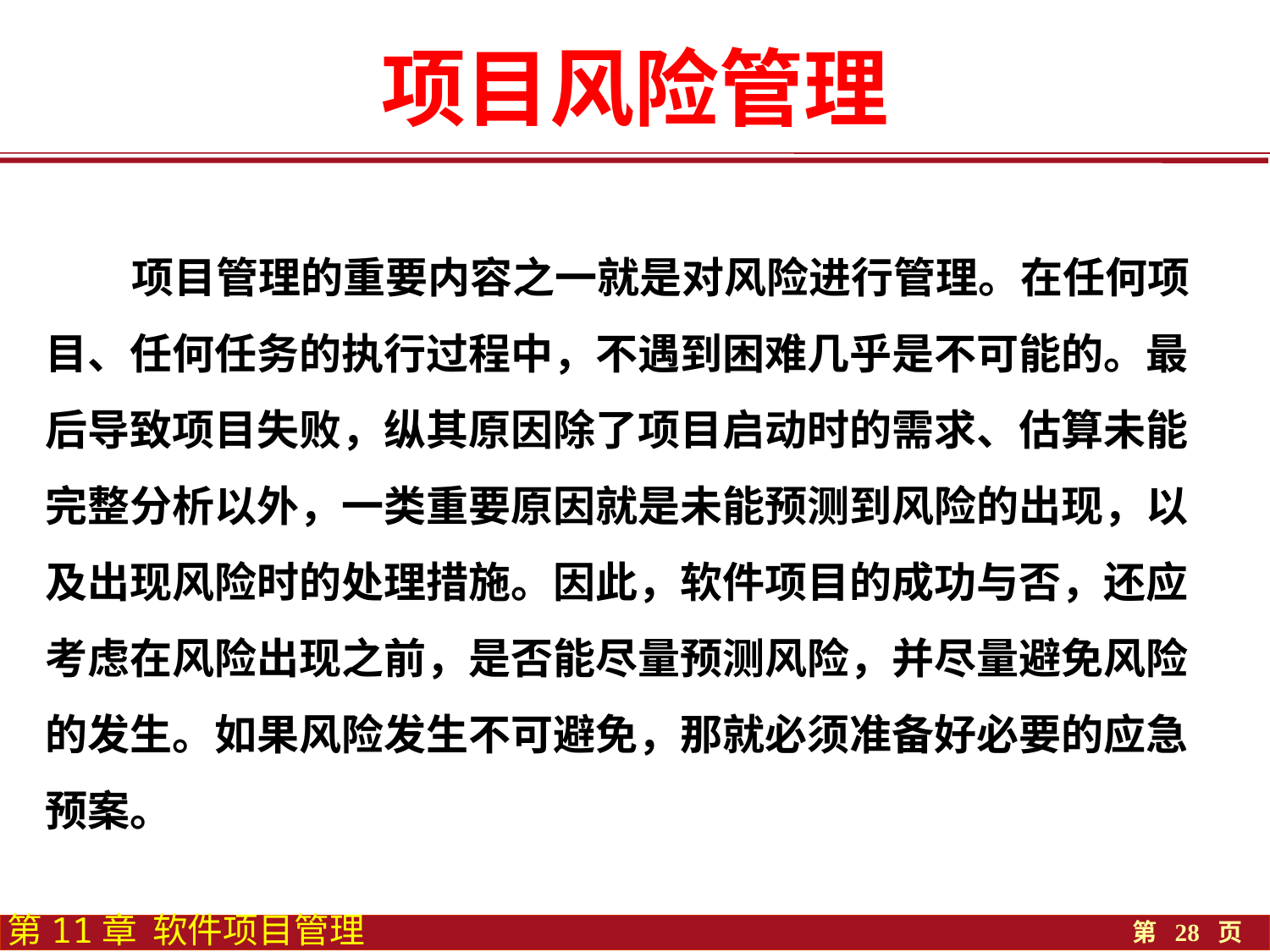

项目风险管理
        项目管理的重要内容之一就是对风险进行管理。在任何项目、任何任务的执行过程中，不遇到困难几乎是不可能的。最后导致项目失败，纵其原因除了项目启动时的需求、估算未能完整分析以外，一类重要原因就是未能预测到风险的出现，以及出现风险时的处理措施。因此，软件项目的成功与否，还应考虑在风险出现之前，是否能尽量预测风险，并尽量避免风险的发生。如果风险发生不可避免，那就必须准备好必要的应急预案。